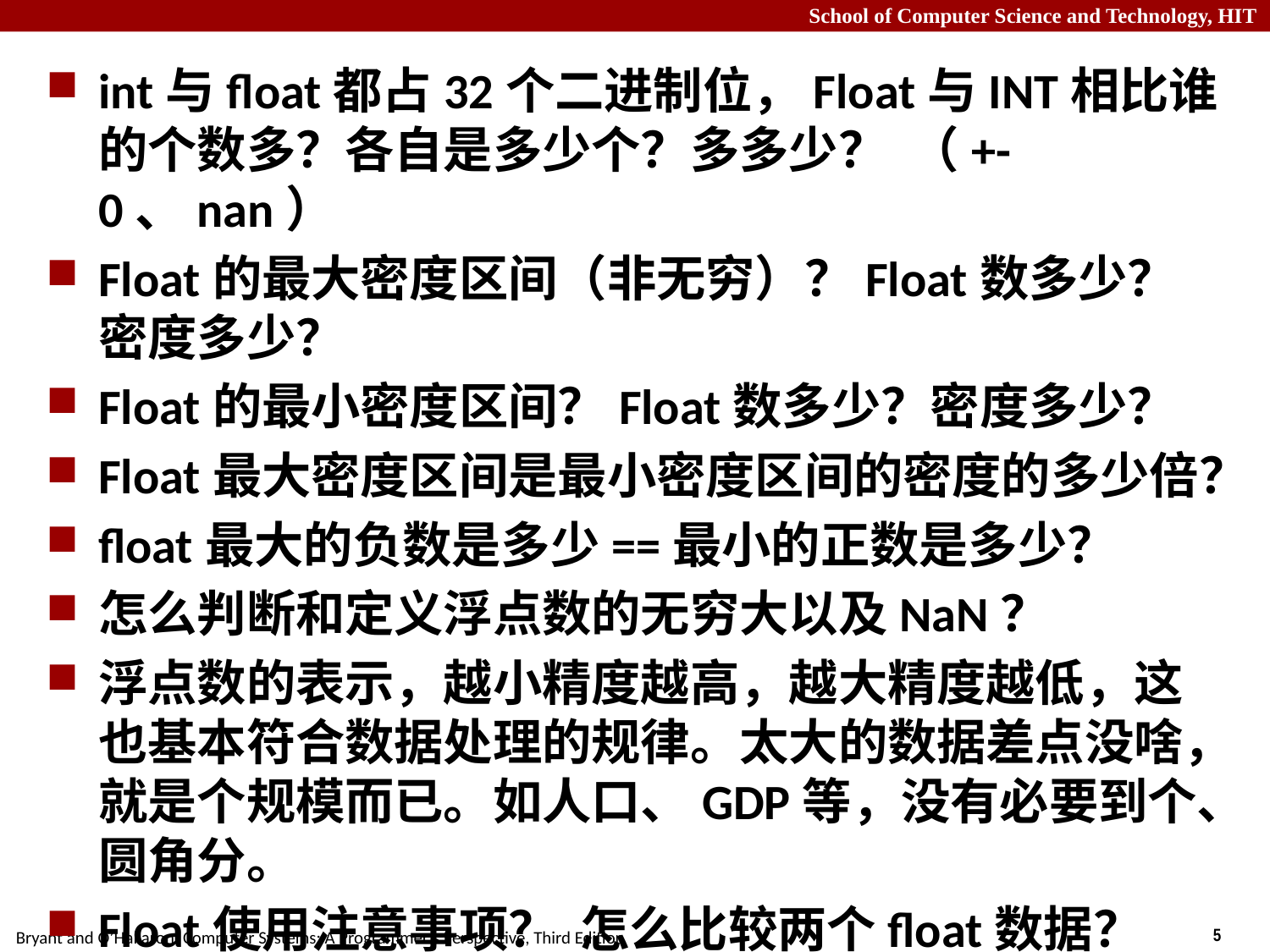

int与float都占32个二进制位，Float与INT相比谁的个数多？各自是多少个？多多少？  （+-0、nan）
Float的最大密度区间（非无穷）？Float数多少？密度多少？
Float的最小密度区间？Float数多少？密度多少？
Float最大密度区间是最小密度区间的密度的多少倍？
float最大的负数是多少==最小的正数是多少？
怎么判断和定义浮点数的无穷大以及NaN？
浮点数的表示，越小精度越高，越大精度越低，这也基本符合数据处理的规律。太大的数据差点没啥，就是个规模而已。如人口、GDP等，没有必要到个、圆角分。
Float使用注意事项？  怎么比较两个float数据？